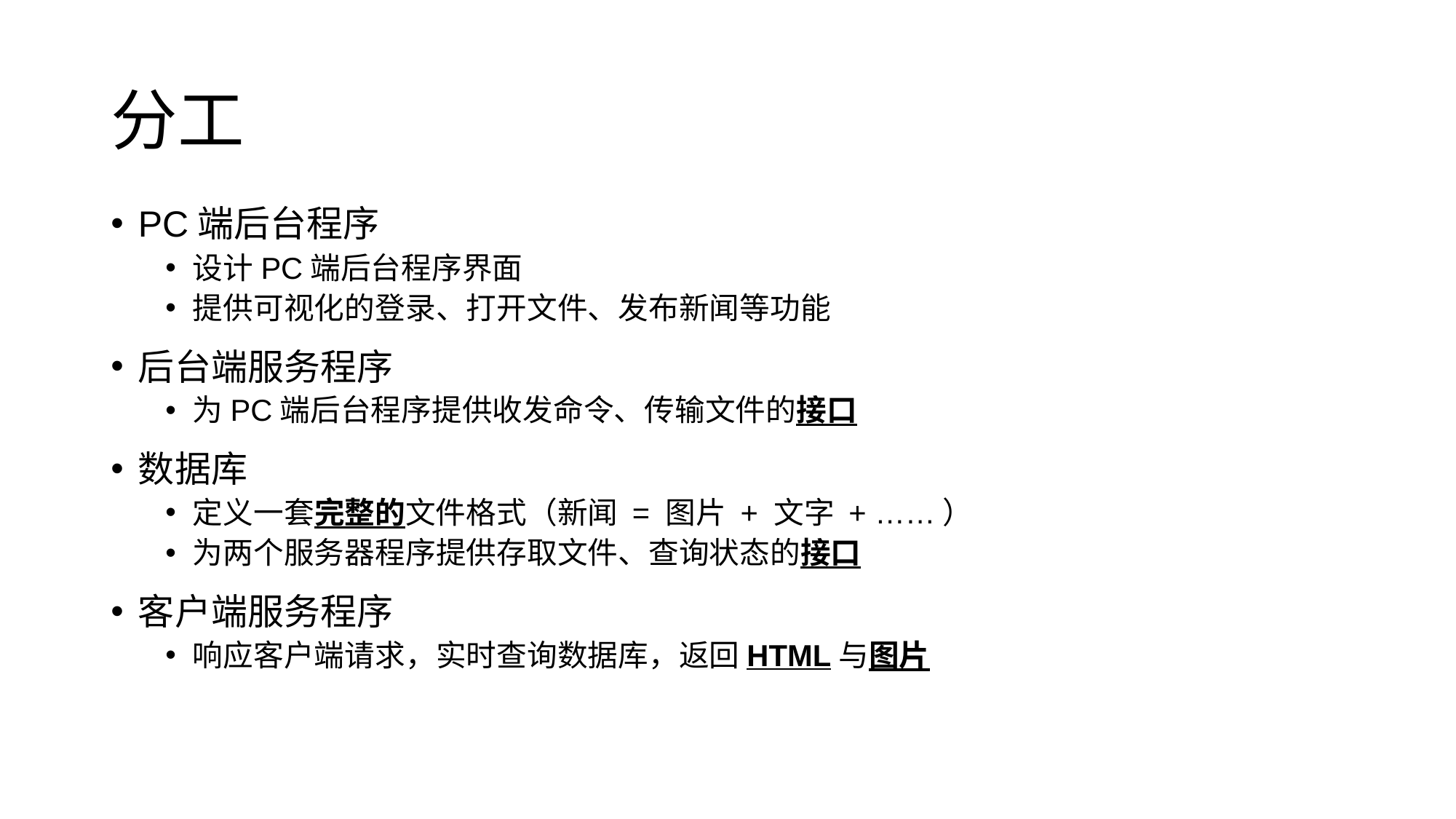

# 分工
PC端后台程序
设计PC端后台程序界面
提供可视化的登录、打开文件、发布新闻等功能
后台端服务程序
为PC端后台程序提供收发命令、传输文件的接口
数据库
定义一套完整的文件格式（新闻 = 图片 + 文字 + ……）
为两个服务器程序提供存取文件、查询状态的接口
客户端服务程序
响应客户端请求，实时查询数据库，返回HTML与图片